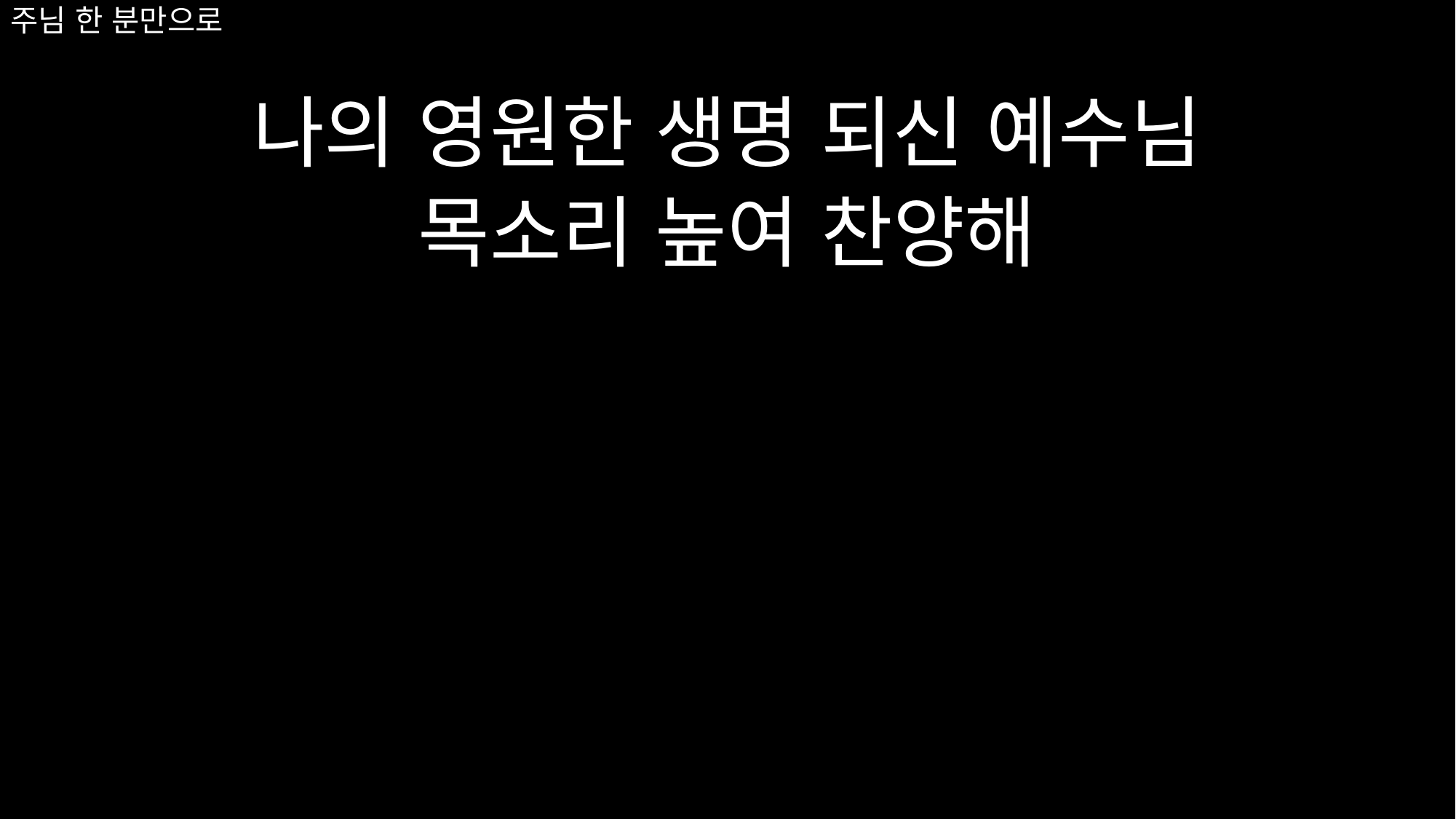

# 주님 한 분만으로
나의 영원한 생명 되신 예수님
목소리 높여 찬양해